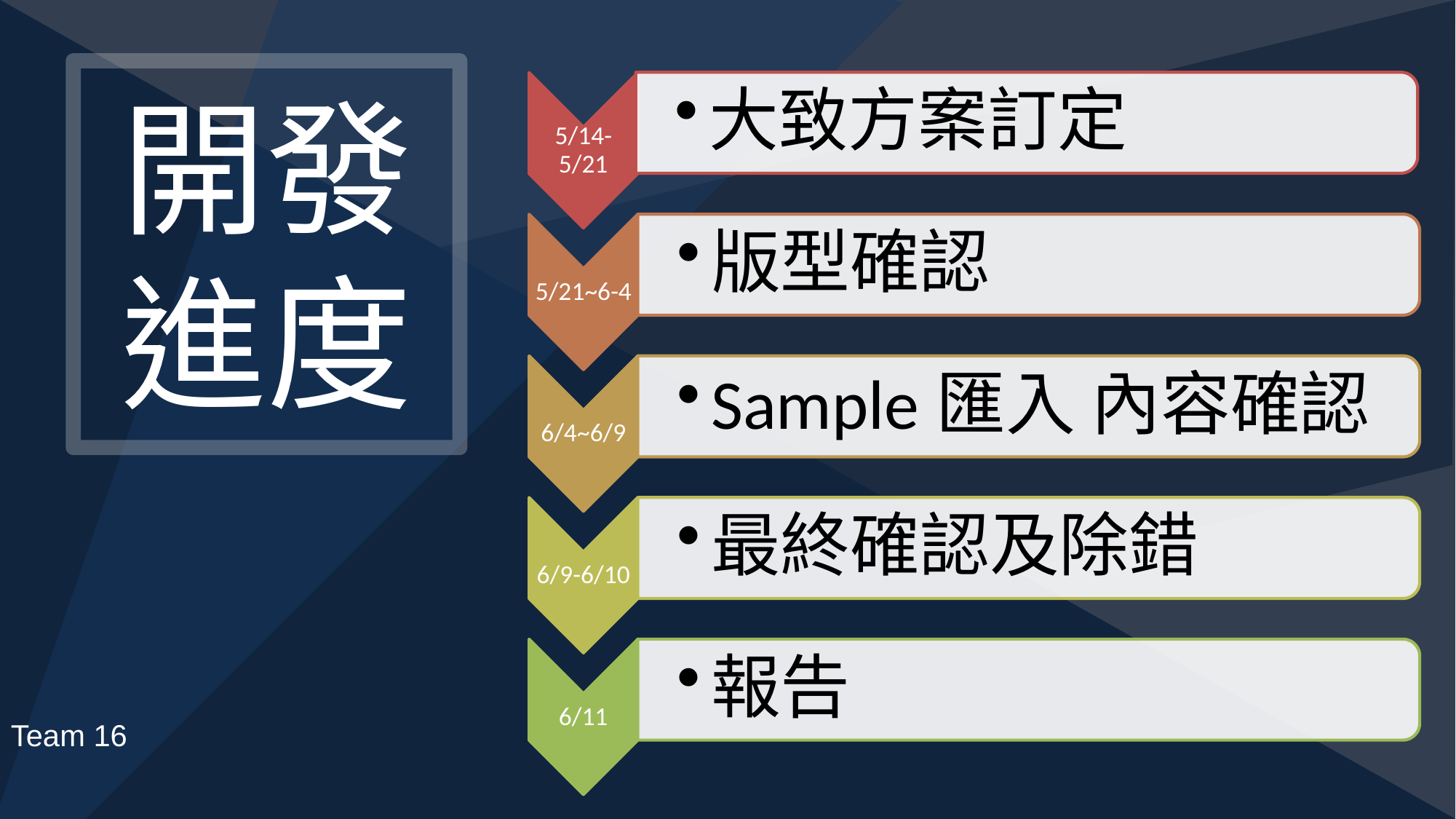

開發進度
5/14-5/21
大致方案訂定
5/21~6-4
版型確認
6/4~6/9
Sample匯入 內容確認
6/9-6/10
最終確認及除錯
6/11
報告
Team 16